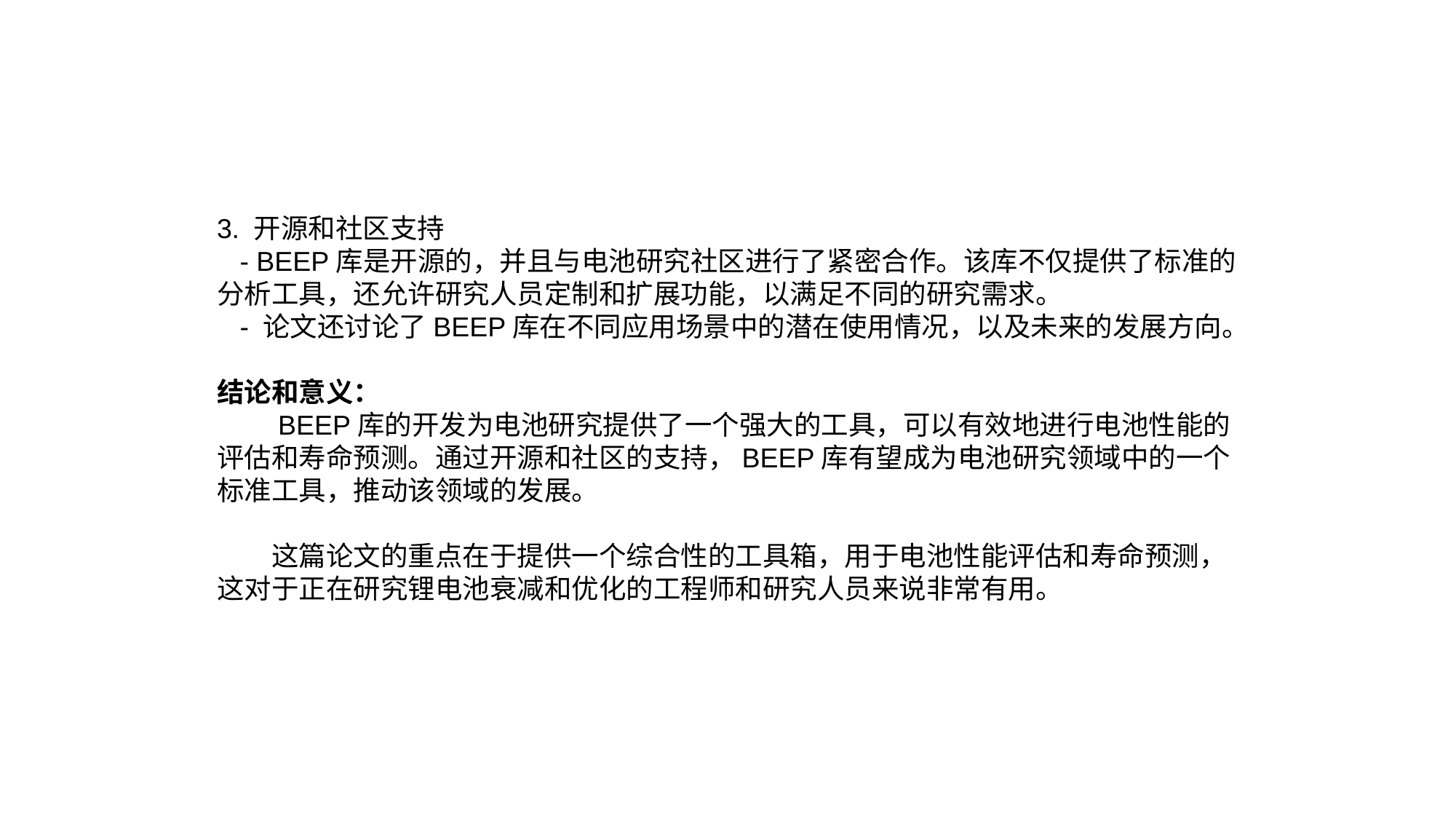

3. 开源和社区支持
   - BEEP库是开源的，并且与电池研究社区进行了紧密合作。该库不仅提供了标准的分析工具，还允许研究人员定制和扩展功能，以满足不同的研究需求。
   - 论文还讨论了BEEP库在不同应用场景中的潜在使用情况，以及未来的发展方向。

结论和意义：
　　BEEP库的开发为电池研究提供了一个强大的工具，可以有效地进行电池性能的评估和寿命预测。通过开源和社区的支持，BEEP库有望成为电池研究领域中的一个标准工具，推动该领域的发展。

　　这篇论文的重点在于提供一个综合性的工具箱，用于电池性能评估和寿命预测，这对于正在研究锂电池衰减和优化的工程师和研究人员来说非常有用。